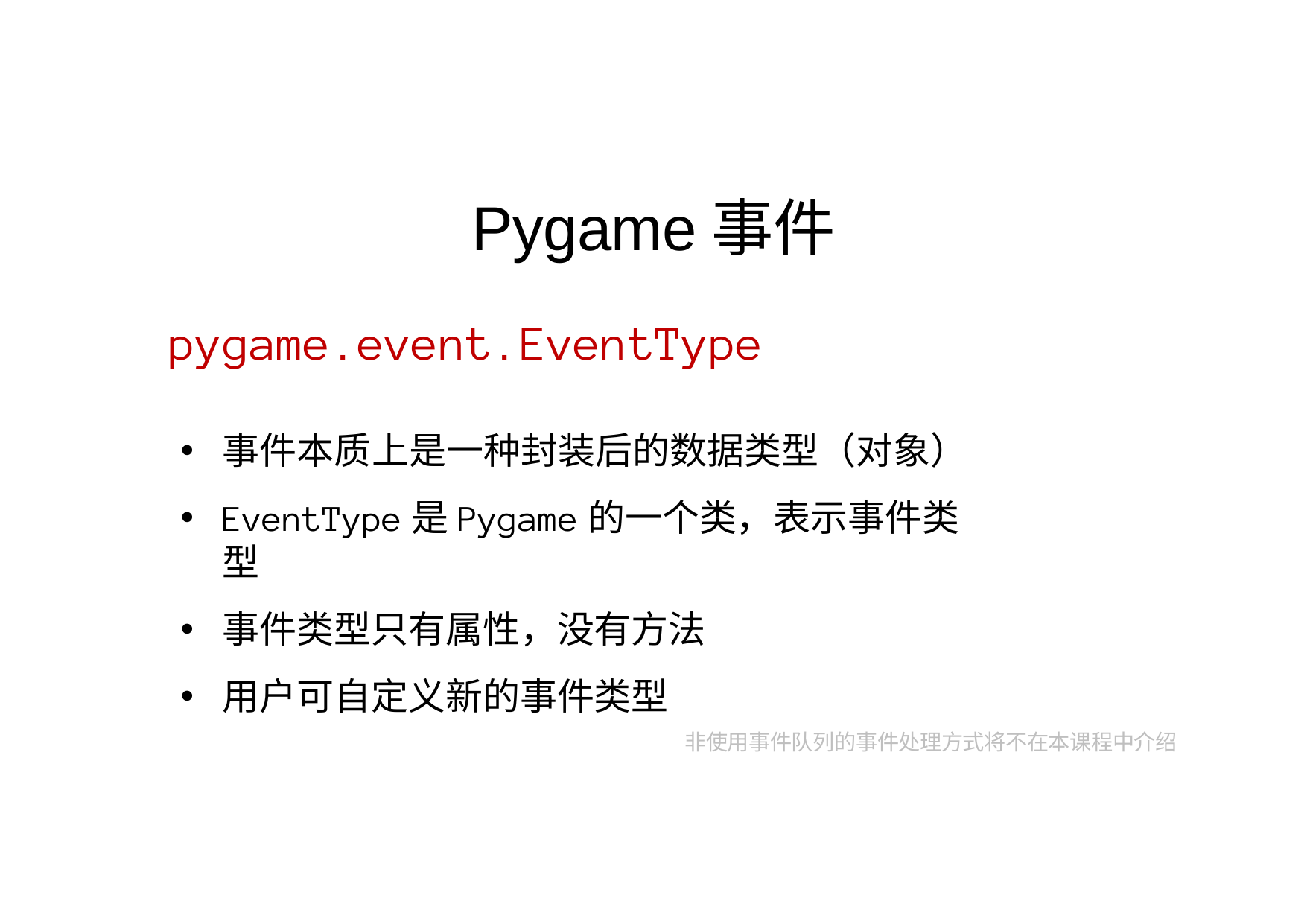

# Pygame事件
pygame.event.EventType
事件本质上是一种封装后的数据类型（对象）
EventType是Pygame的一个类，表示事件类型
事件类型只有属性，没有方法
用户可自定义新的事件类型
非使用事件队列的事件处理方式将不在本课程中介绍